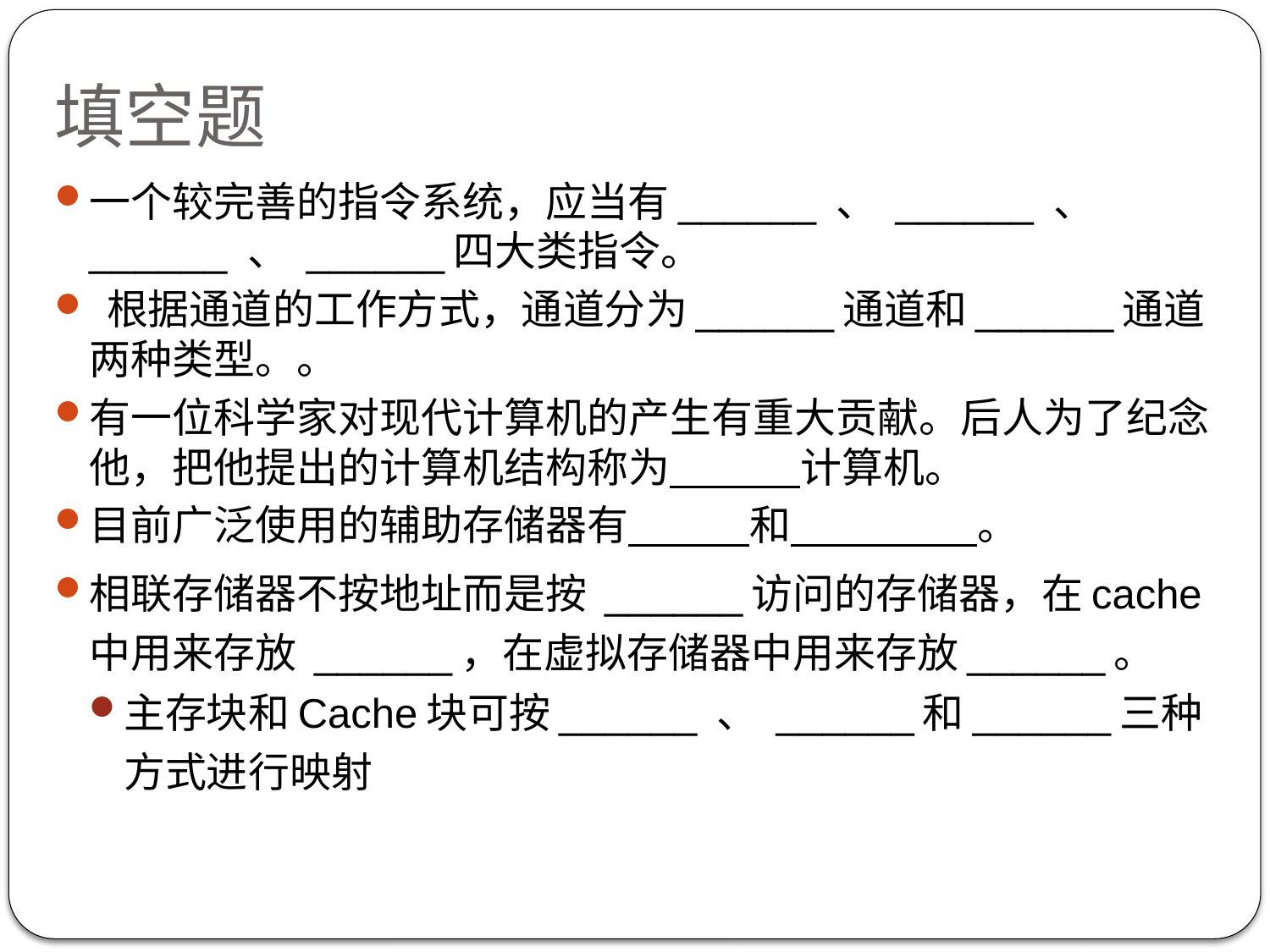

# 填空题
一个较完善的指令系统，应当有______ 、 ______ 、 ______ 、 ______四大类指令。
 根据通道的工作方式，通道分为______通道和______通道两种类型。。
有一位科学家对现代计算机的产生有重大贡献。后人为了纪念他，把他提出的计算机结构称为              计算机。
目前广泛使用的辅助存储器有             和                    。
相联存储器不按地址而是按 ______访问的存储器，在cache中用来存放 ______，在虚拟存储器中用来存放______。
主存块和Cache块可按______ 、 ______和______三种方式进行映射